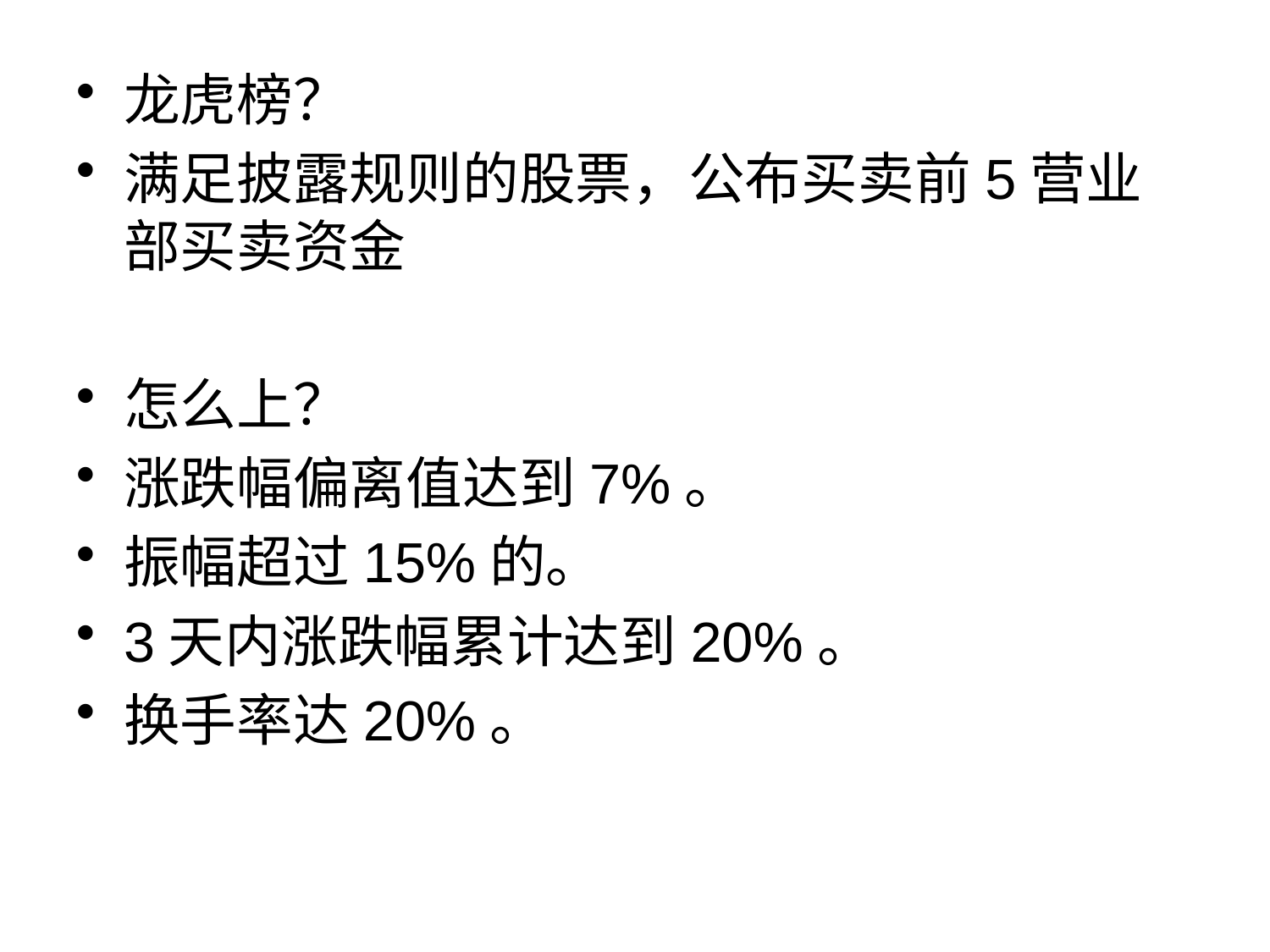

龙虎榜？
满足披露规则的股票，公布买卖前5营业部买卖资金

怎么上？
涨跌幅偏离值达到7%。
振幅超过15%的。
3天内涨跌幅累计达到20%。
换手率达20%。